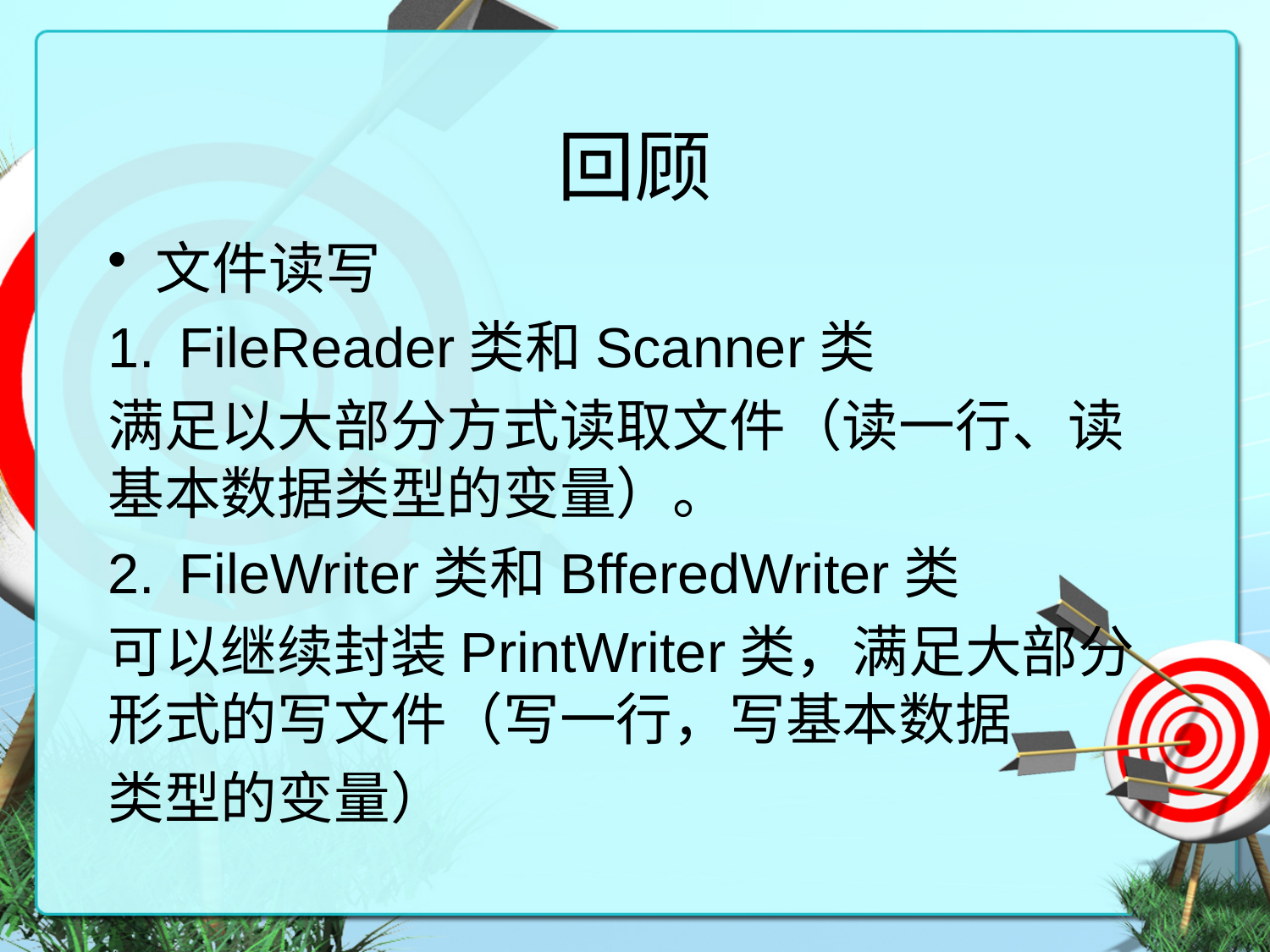

# 回顾
文件读写
FileReader类和Scanner类
满足以大部分方式读取文件（读一行、读基本数据类型的变量）。
FileWriter类和BfferedWriter类
可以继续封装PrintWriter类，满足大部分形式的写文件（写一行，写基本数据
类型的变量）